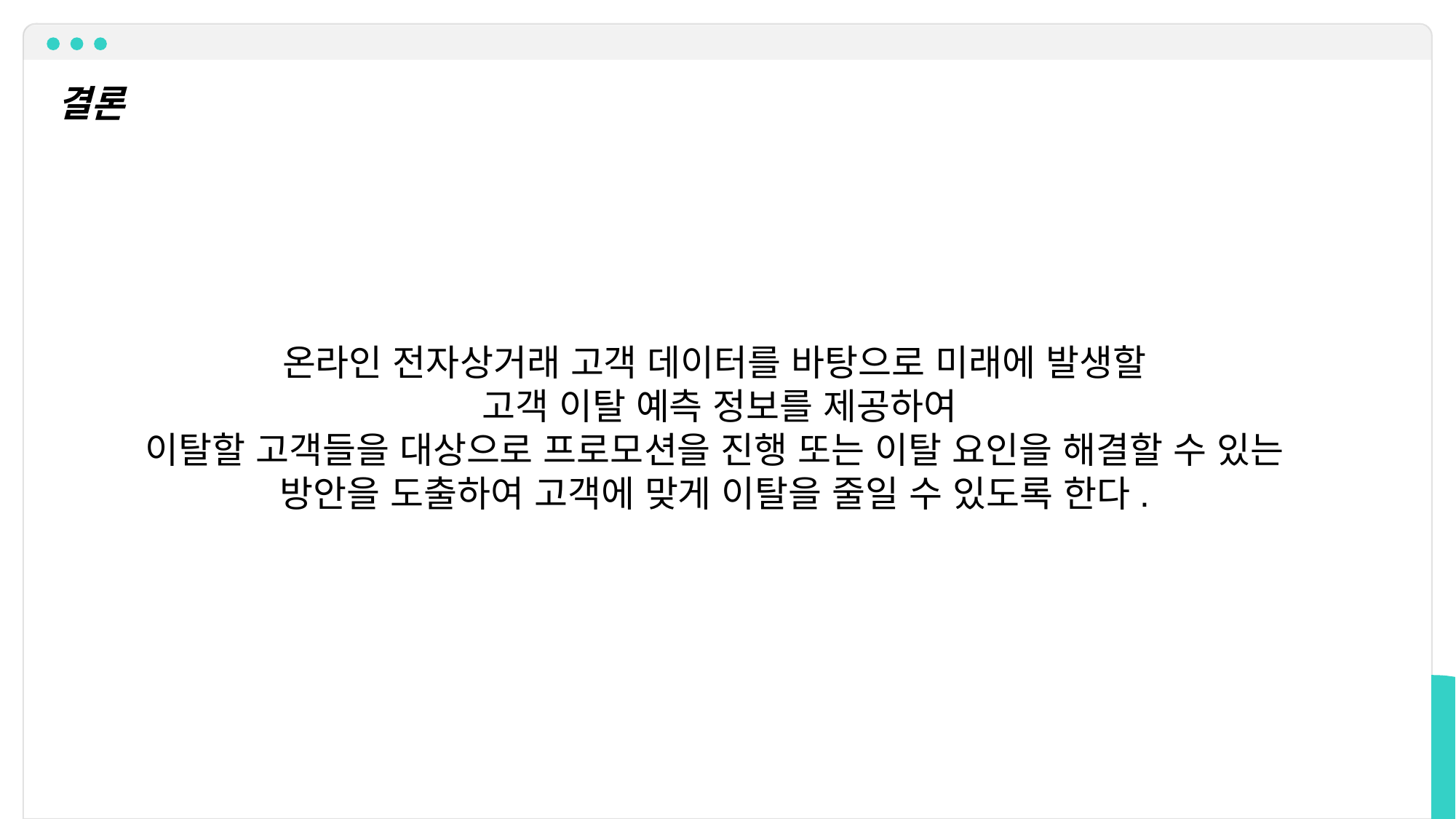

결론
온라인 전자상거래 고객 데이터를 바탕으로 미래에 발생할
고객 이탈 예측 정보를 제공하여
이탈할 고객들을 대상으로 프로모션을 진행 또는 이탈 요인을 해결할 수 있는
방안을 도출하여 고객에 맞게 이탈을 줄일 수 있도록 한다.